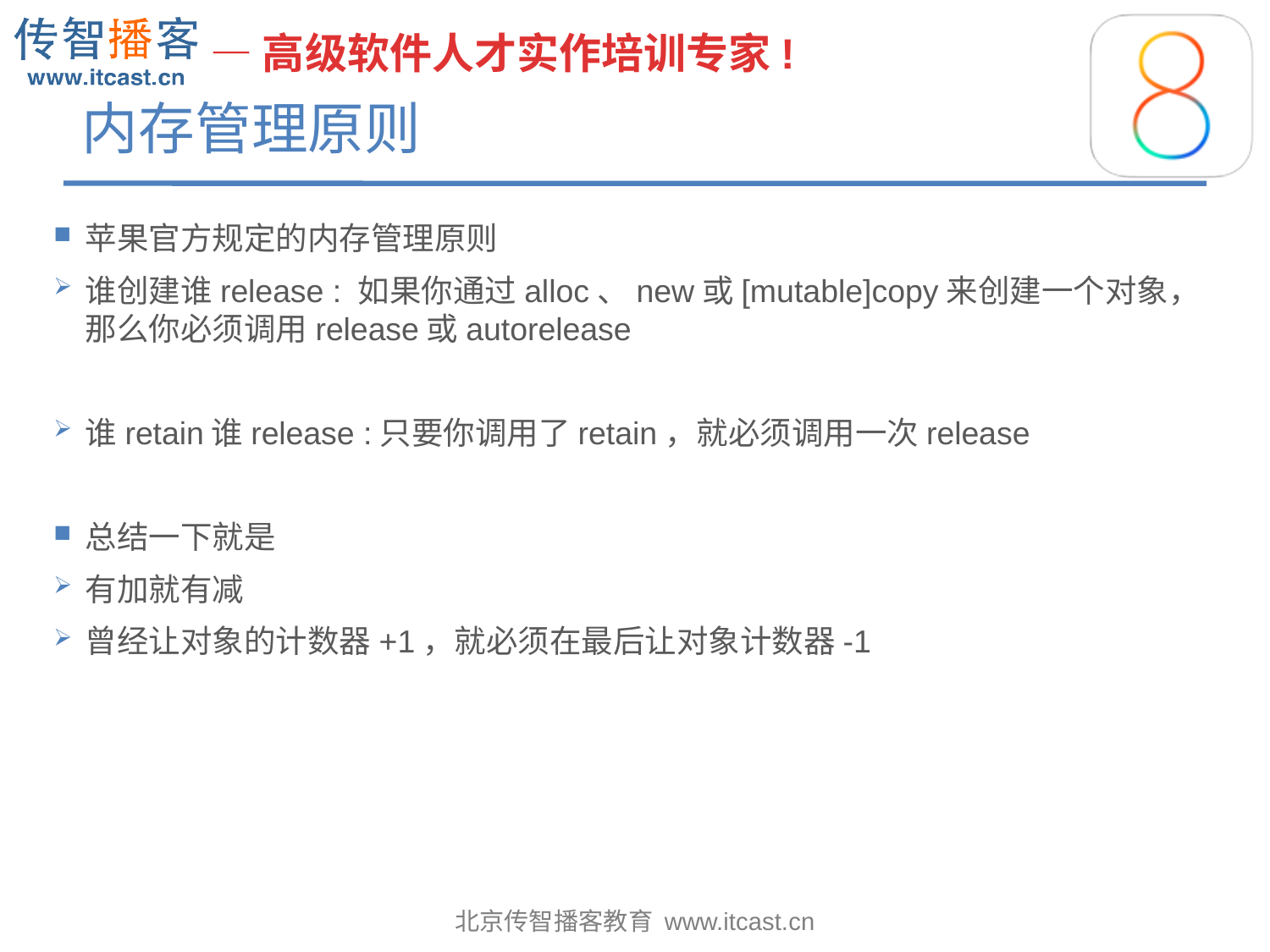

# 内存管理原则
苹果官方规定的内存管理原则
谁创建谁release : 如果你通过alloc、new或[mutable]copy来创建一个对象，那么你必须调用release或autorelease

谁retain谁release :只要你调用了retain，就必须调用一次release

总结一下就是
有加就有减
曾经让对象的计数器+1，就必须在最后让对象计数器-1